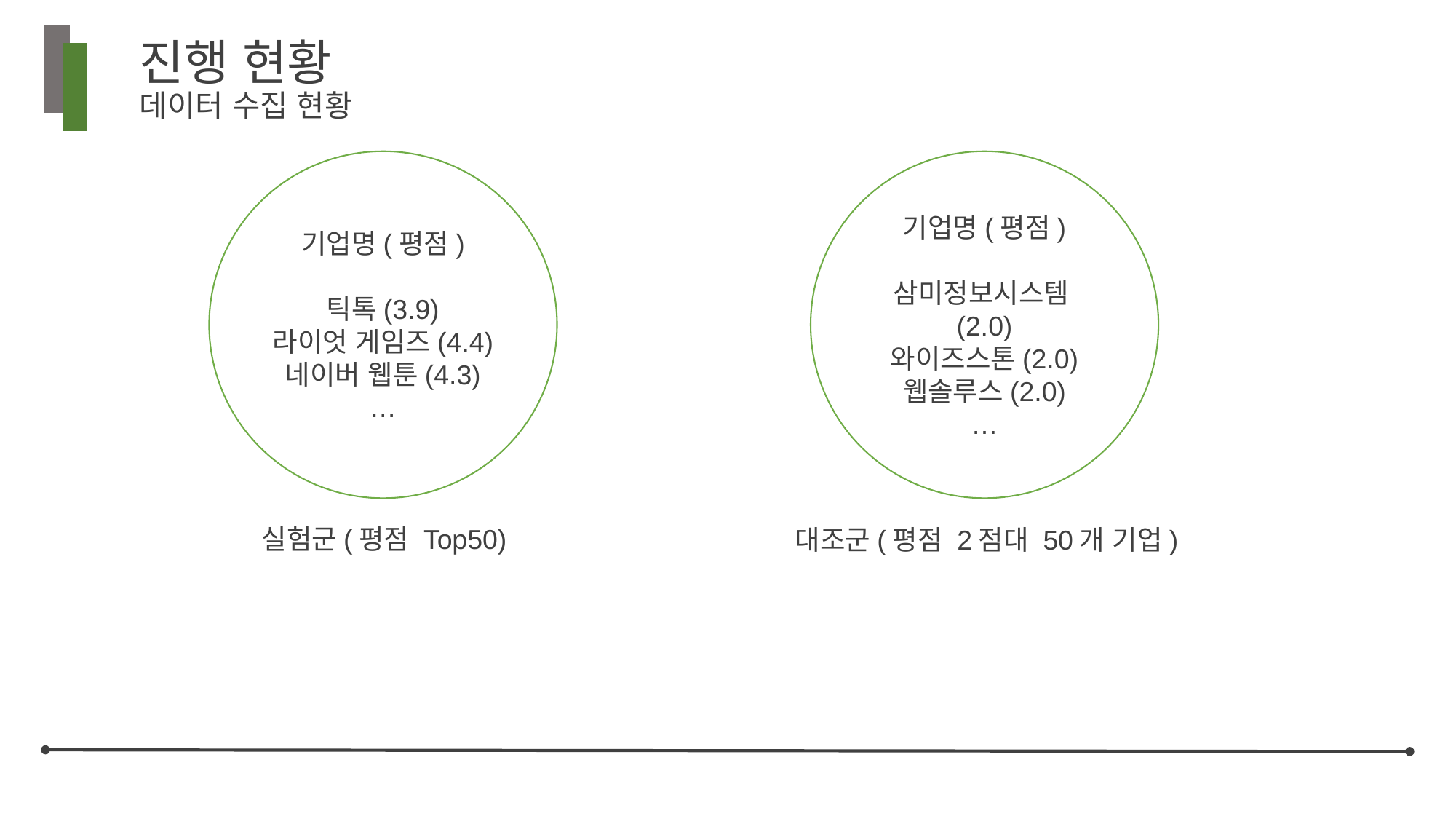

# 진행 현황 데이터 수집 현황
기업명(평점)

틱톡(3.9)
라이엇 게임즈(4.4)
네이버 웹툰(4.3)
…
기업명(평점)

삼미정보시스템(2.0)
와이즈스톤(2.0)
웹솔루스(2.0)
…
실험군(평점 Top50)
대조군(평점 2점대 50개 기업)